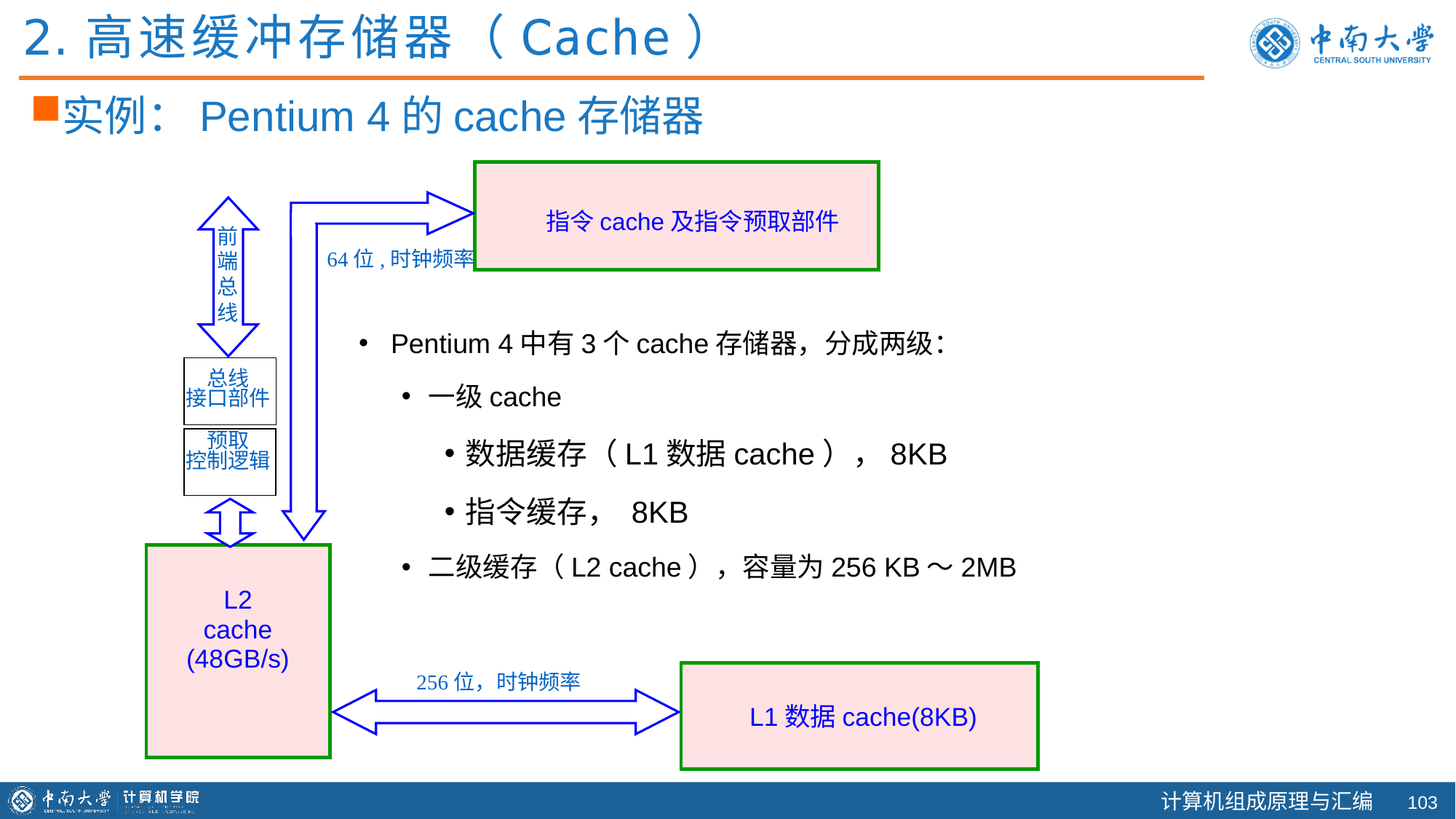

2.高速缓冲存储器（Cache）

实例：Pentium 4的cache存储器

指令cache及指令预取部件

前端总线
64位,时钟频率

Pentium 4中有3个cache存储器，分成两级：
一级cache
数据缓存（L1数据cache），8KB
指令缓存， 8KB
二级缓存（L2 cache），容量为256 KB～2MB

总线
接口部件
预取
控制逻辑

L2
cache
(48GB/s)
256位，时钟频率

  L1数据cache(8KB)
103